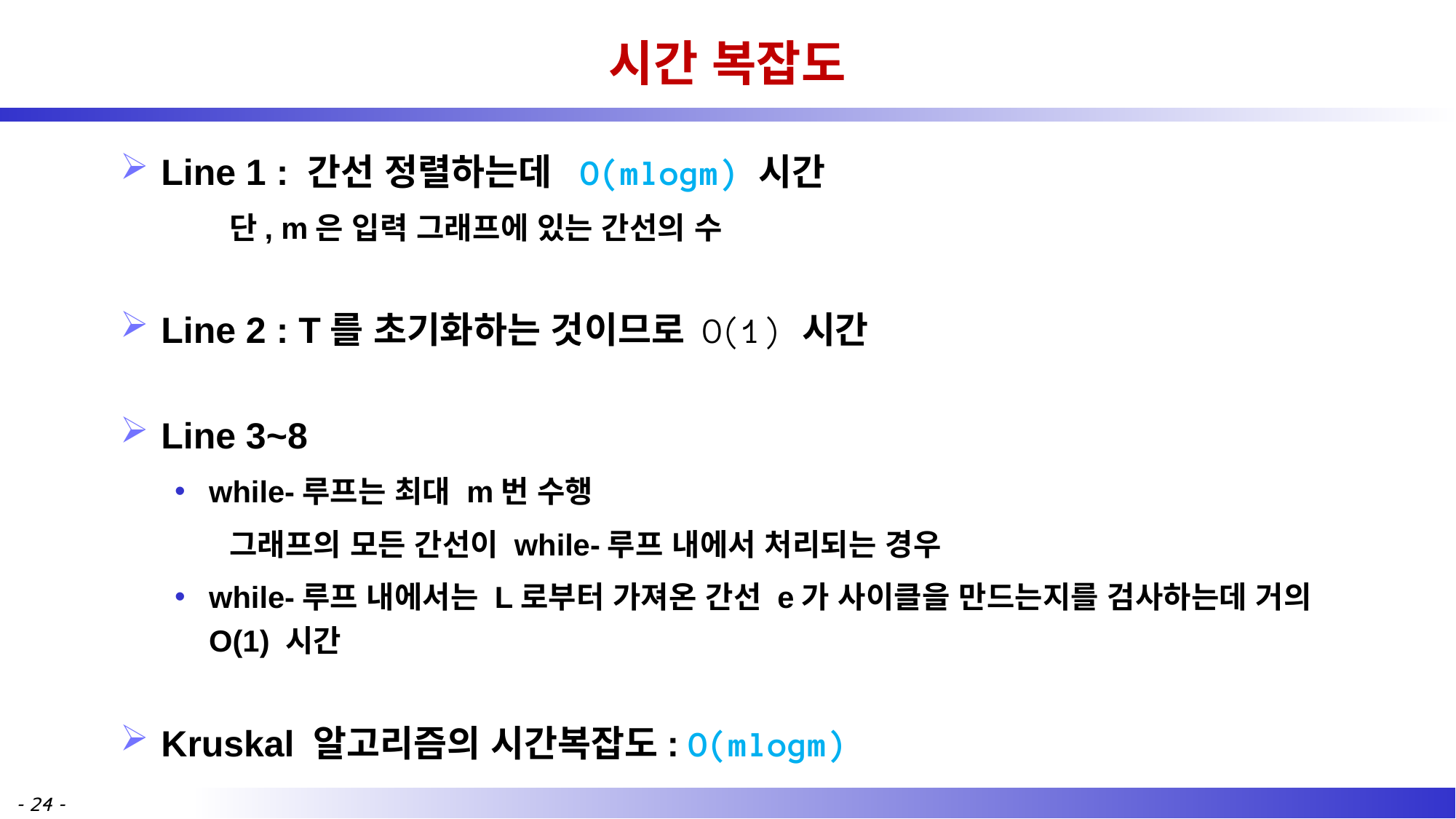

# 시간 복잡도
Line 1 : 간선 정렬하는데  O(mlogm) 시간
단, m은 입력 그래프에 있는 간선의 수

Line 2 : T를 초기화하는 것이므로 O(1) 시간

Line 3~8
while-루프는 최대 m번 수행
그래프의 모든 간선이 while-루프 내에서 처리되는 경우
while-루프 내에서는 L로부터 가져온 간선 e가 사이클을 만드는지를 검사하는데 거의 O(1) 시간

Kruskal 알고리즘의 시간복잡도: O(mlogm)
- 24 -